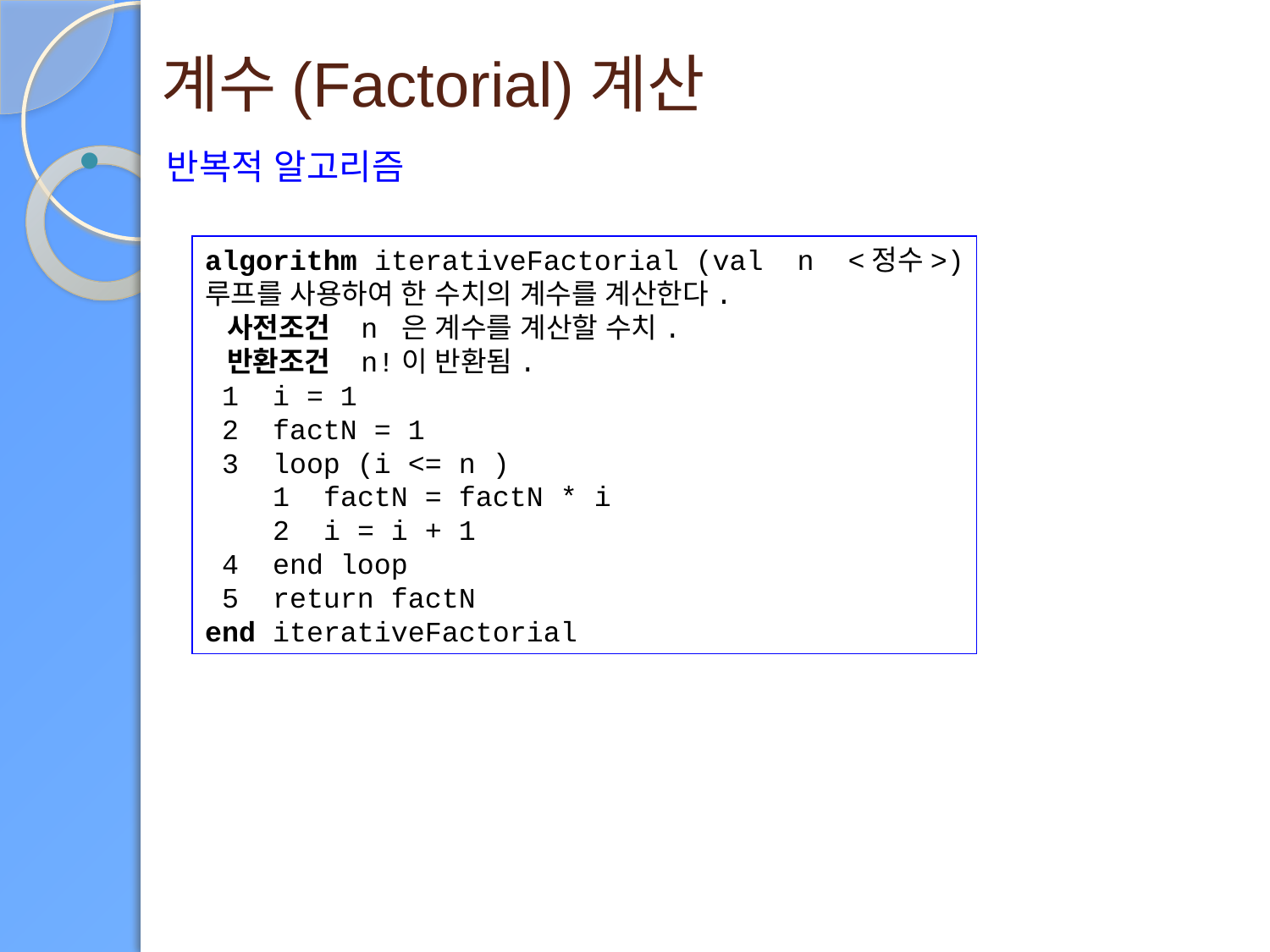

# 계수(Factorial)계산
    반복적 알고리즘
algorithm iterativeFactorial (val  n  <정수>)
루프를 사용하여 한 수치의 계수를 계산한다.
  사전조건   n 은 계수를 계산할 수치.
  반환조건   n!이 반환됨.
 1  i = 1
 2  factN = 1
 3  loop (i <= n )
    1  factN = factN * i
    2  i = i + 1
 4  end loop
 5  return factN
end iterativeFactorial